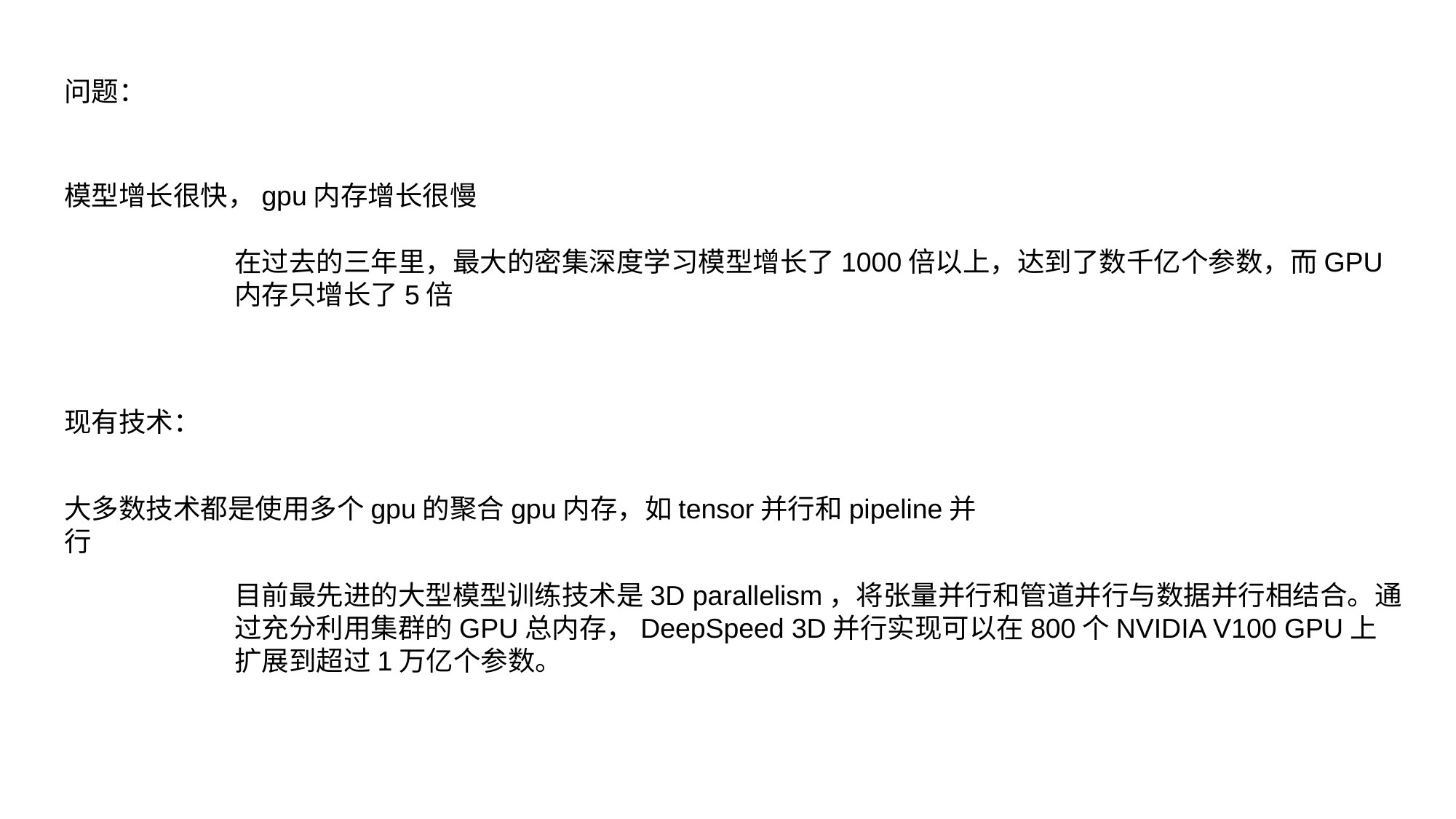

问题：
模型增长很快，gpu内存增长很慢
在过去的三年里，最大的密集深度学习模型增长了1000倍以上，达到了数千亿个参数，而GPU内存只增长了5倍
现有技术：
大多数技术都是使用多个gpu的聚合gpu内存，如tensor并行和pipeline并行
目前最先进的大型模型训练技术是3D parallelism，将张量并行和管道并行与数据并行相结合。通过充分利用集群的GPU总内存，DeepSpeed 3D并行实现可以在800个NVIDIA V100 GPU上扩展到超过1万亿个参数。